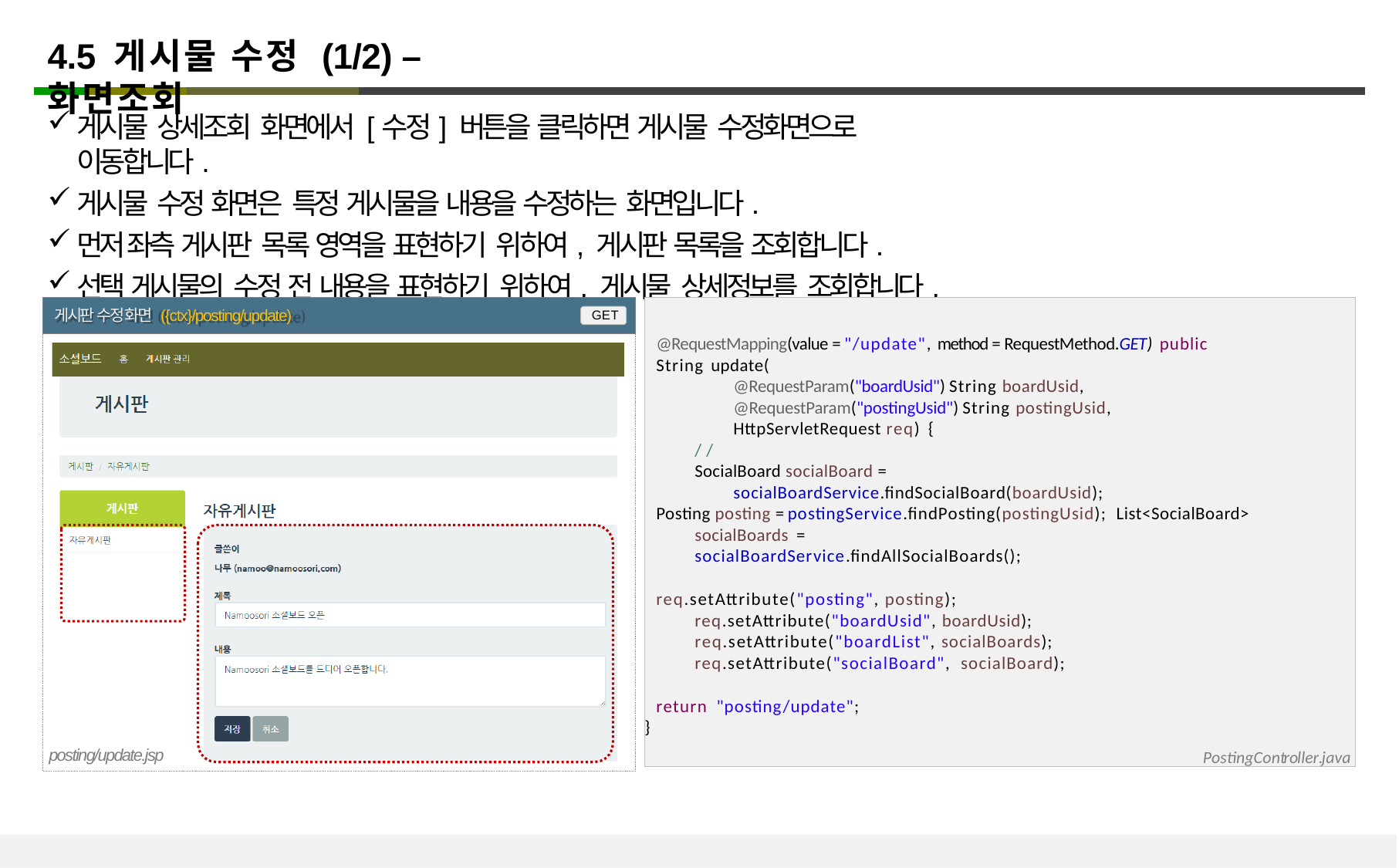

# 4.5 게시물 수정 (1/2) – 화면조회
게시물 상세조회  화면에서 [수정] 버튼을  클릭하면  게시물  수정화면으로 이동합니다.
게시물 수정 화면은  특정 게시물을  내용을  수정하는 화면입니다.
먼저 좌측 게시판 목록 영역을  표현하기  위하여, 게시판  목록을 조회합니다.
선택 게시물의 수정 전 내용을  표현하기  위하여, 게시물  상세정보를 조회합니다.

@RequestMapping(value = "/update", method = RequestMethod.GET)  public String update(
@RequestParam("boardUsid") String boardUsid,  @RequestParam("postingUsid") String postingUsid,  HttpServletRequest req) {
//
SocialBoard socialBoard =  socialBoardService.findSocialBoard(boardUsid);
Posting posting = postingService.findPosting(postingUsid);  List<SocialBoard> socialBoards =
socialBoardService.findAllSocialBoards();

req.setAttribute("posting", posting);  req.setAttribute("boardUsid", boardUsid);  req.setAttribute("boardList", socialBoards);  req.setAttribute("socialBoard", socialBoard);

return "posting/update";
}
PostingController.java

게시판 수정 화면 ({ctx}/posting/update)
GET

posting/update.jsp